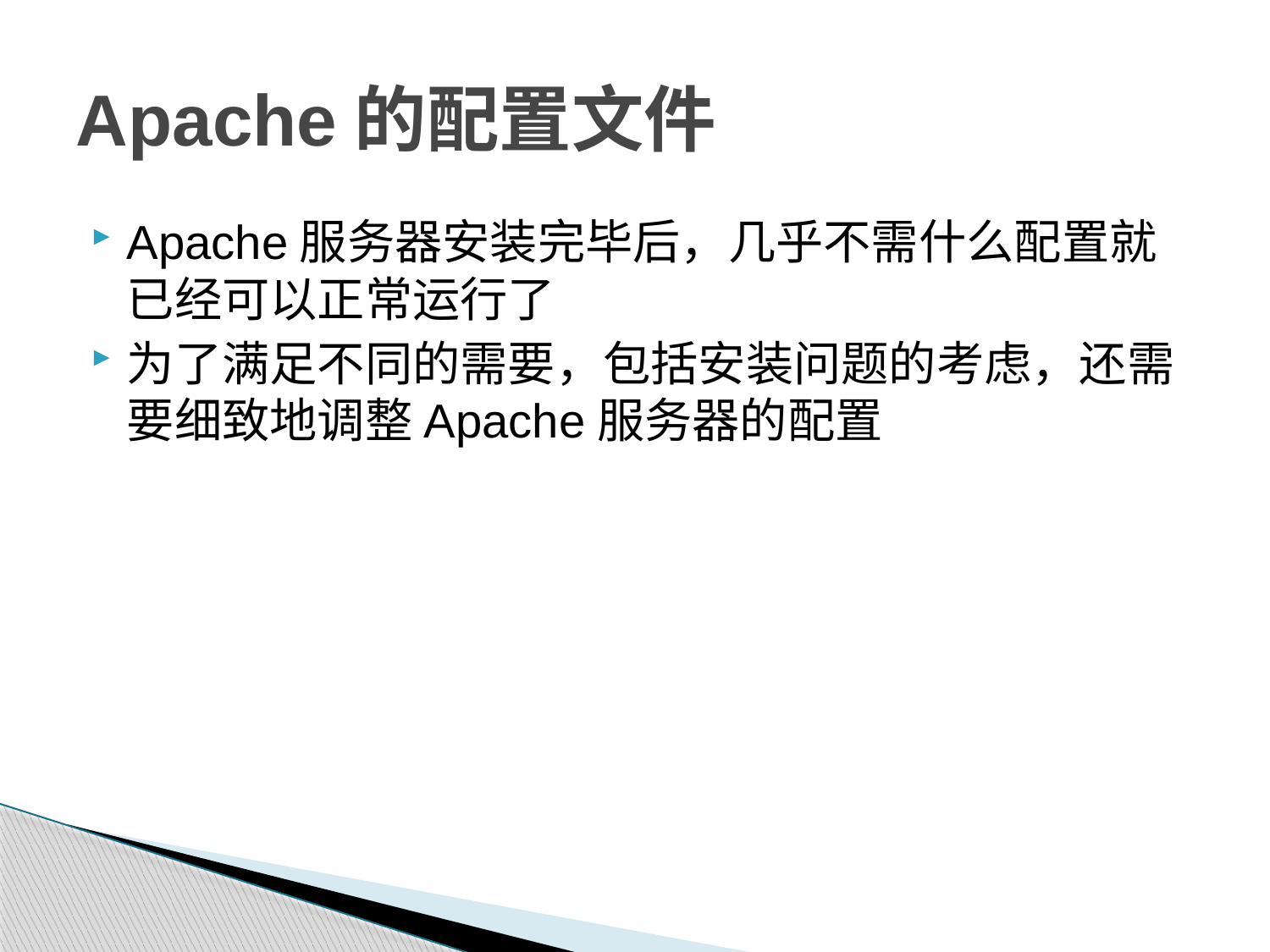

# Apache的配置文件
Apache服务器安装完毕后，几乎不需什么配置就已经可以正常运行了
为了满足不同的需要，包括安装问题的考虑，还需要细致地调整Apache服务器的配置